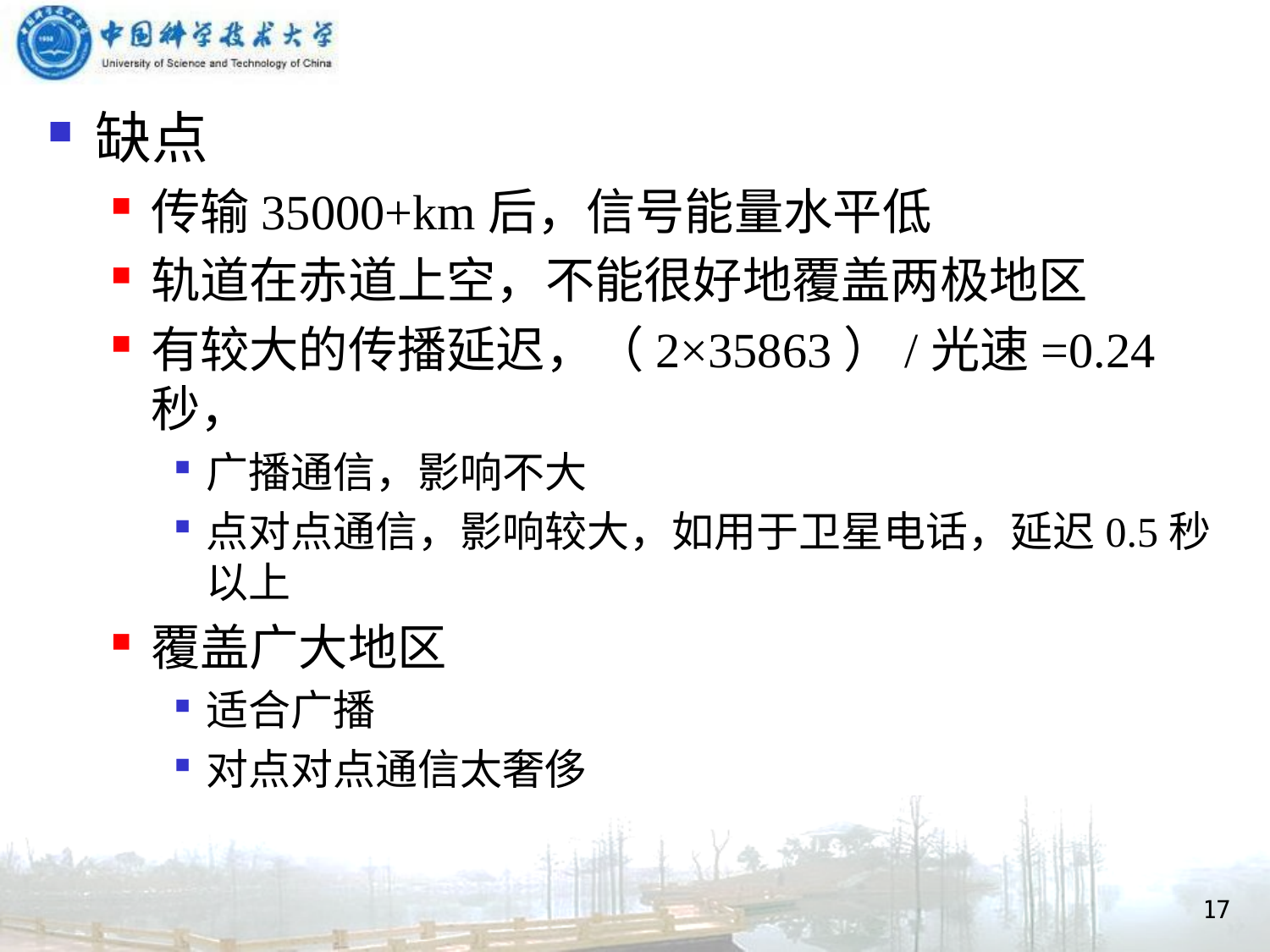

缺点
传输35000+km后，信号能量水平低
轨道在赤道上空，不能很好地覆盖两极地区
有较大的传播延迟，（2×35863）/光速=0.24秒，
广播通信，影响不大
点对点通信，影响较大，如用于卫星电话，延迟0.5秒以上
覆盖广大地区
适合广播
对点对点通信太奢侈

17